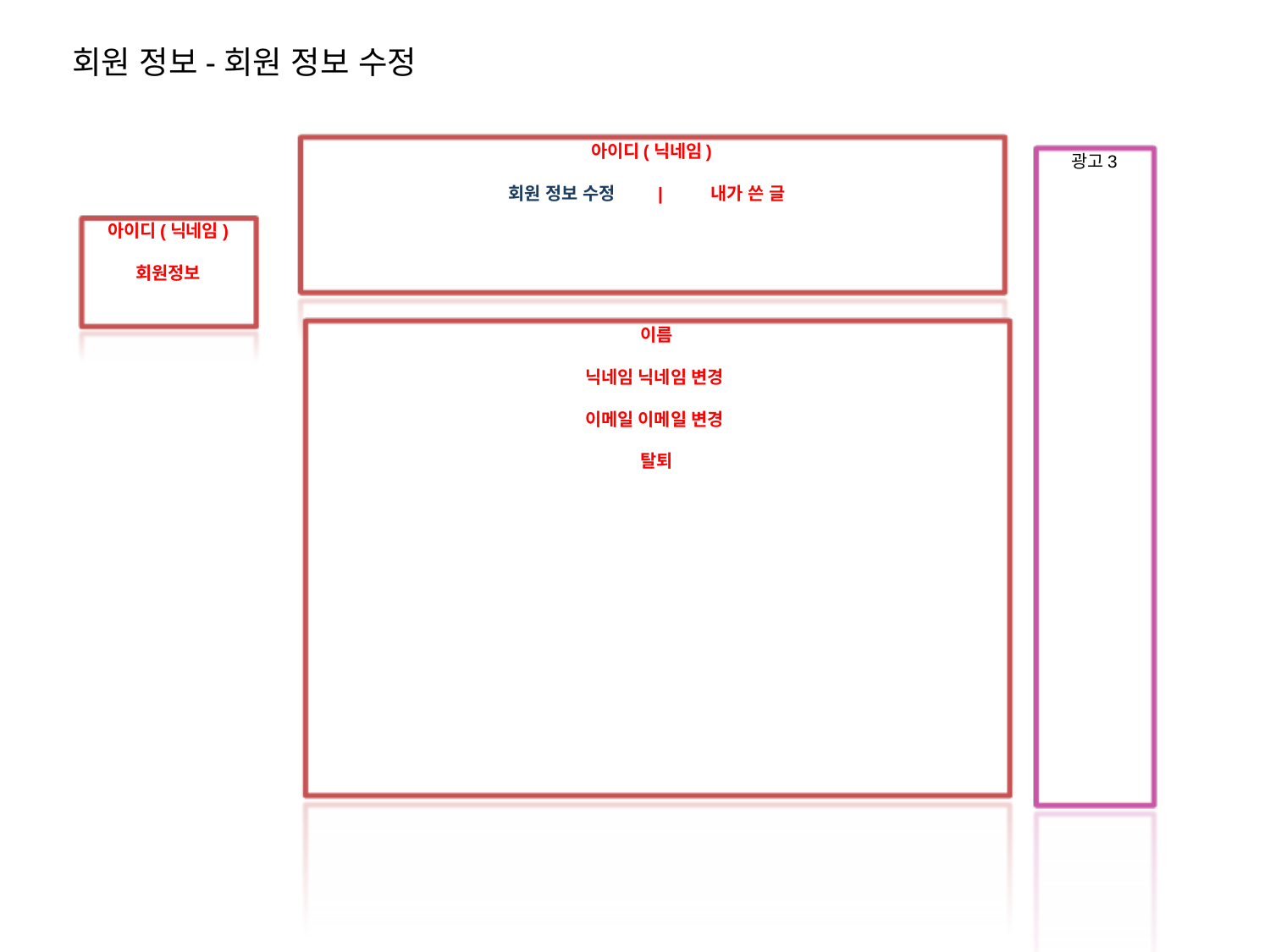

회원 정보-회원 정보 수정
아이디(닉네임)

회원 정보 수정        |         내가 쓴 글
광고3
아이디(닉네임)

회원정보
이름

닉네임 닉네임 변경

이메일 이메일 변경

탈퇴